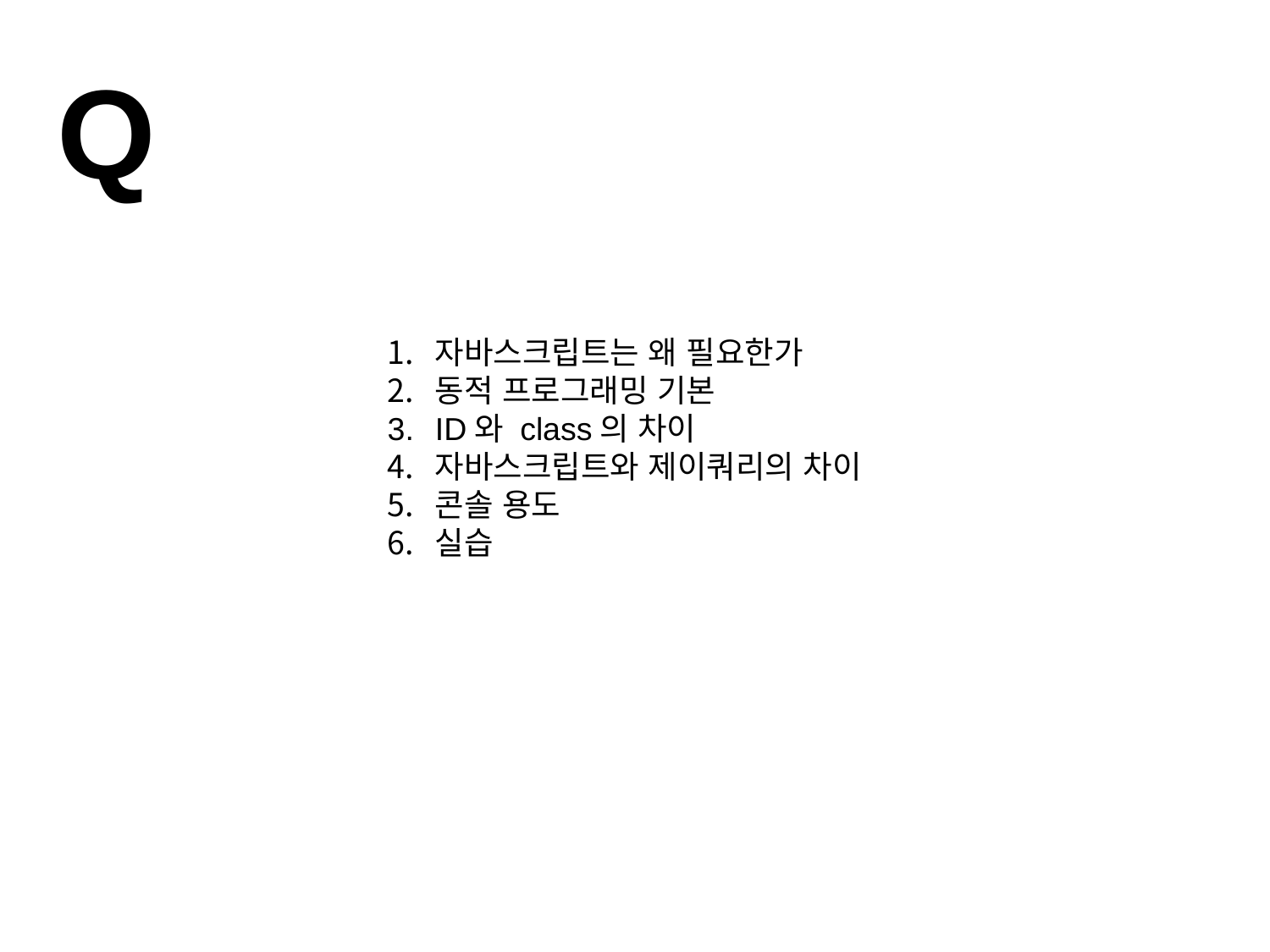

Q
자바스크립트는 왜 필요한가
동적 프로그래밍 기본
ID와 class의 차이
자바스크립트와 제이쿼리의 차이
콘솔 용도
실습